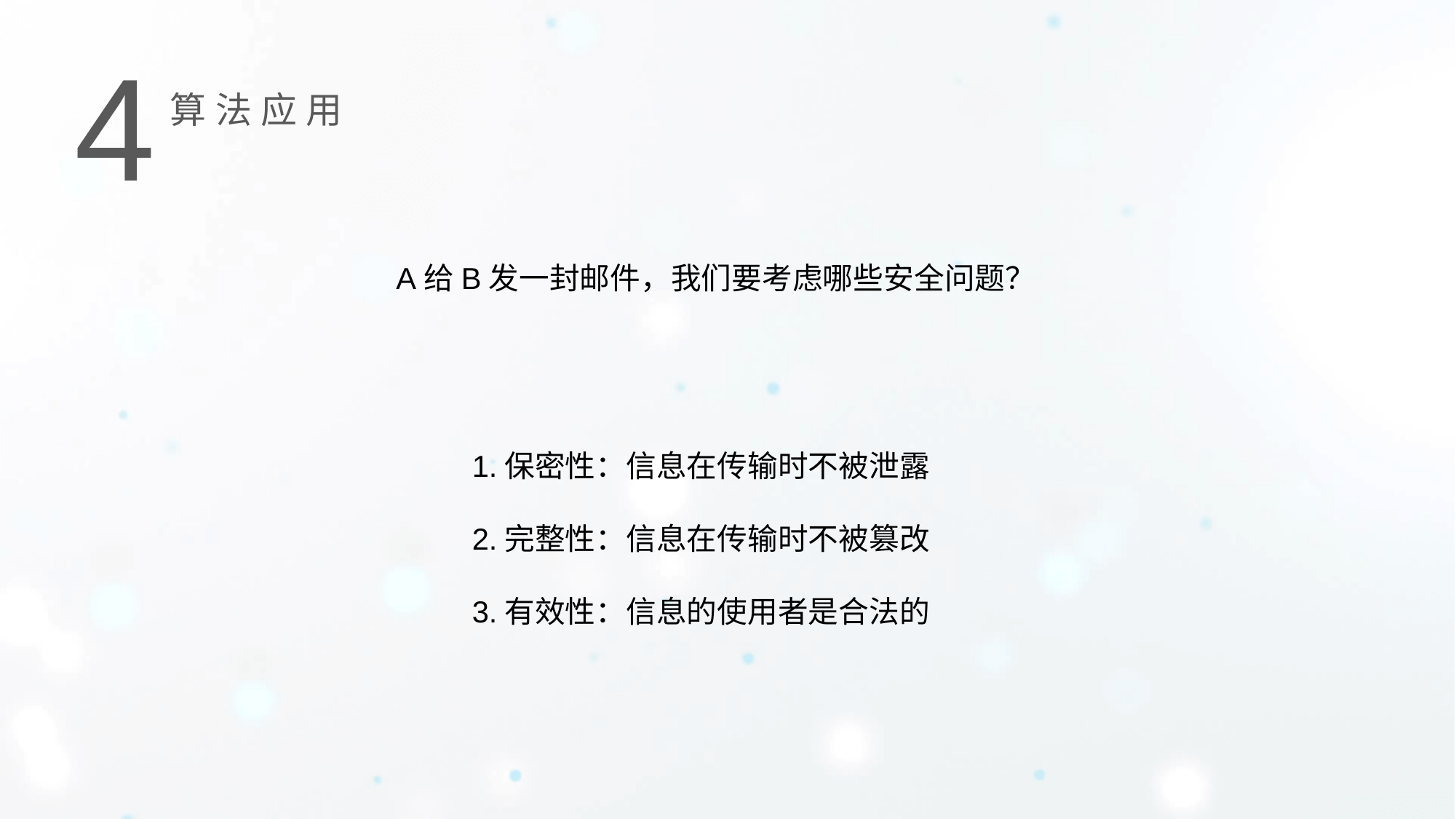

4
算法应用
A给B发一封邮件，我们要考虑哪些安全问题？
1.保密性：信息在传输时不被泄露

2.完整性：信息在传输时不被篡改

3.有效性：信息的使用者是合法的